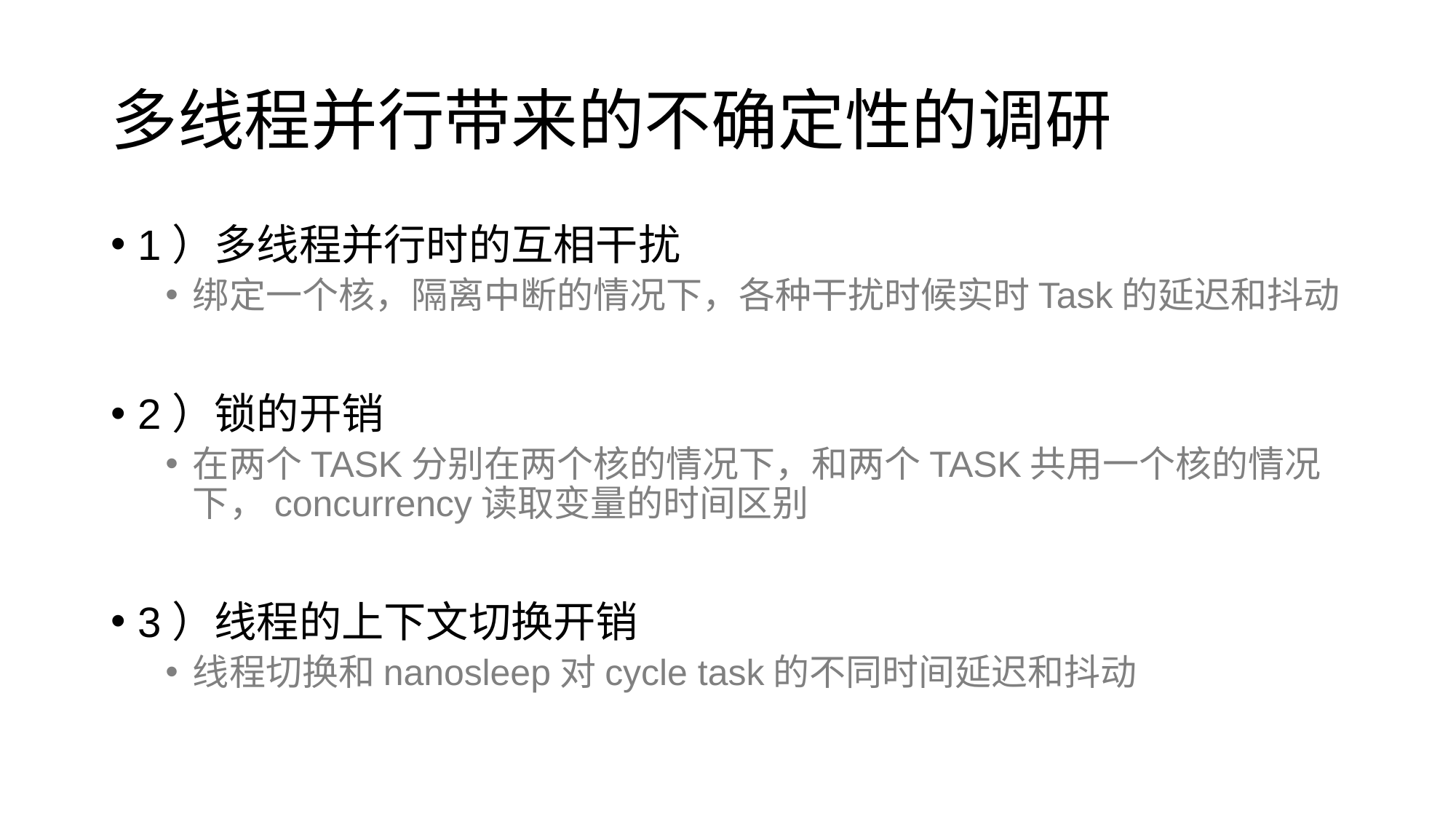

# 多线程并行带来的不确定性的调研
1）多线程并行时的互相干扰
绑定一个核，隔离中断的情况下，各种干扰时候实时Task的延迟和抖动

2）锁的开销
在两个TASK分别在两个核的情况下，和两个TASK共用一个核的情况下，concurrency读取变量的时间区别

3）线程的上下文切换开销
线程切换和nanosleep对cycle task的不同时间延迟和抖动